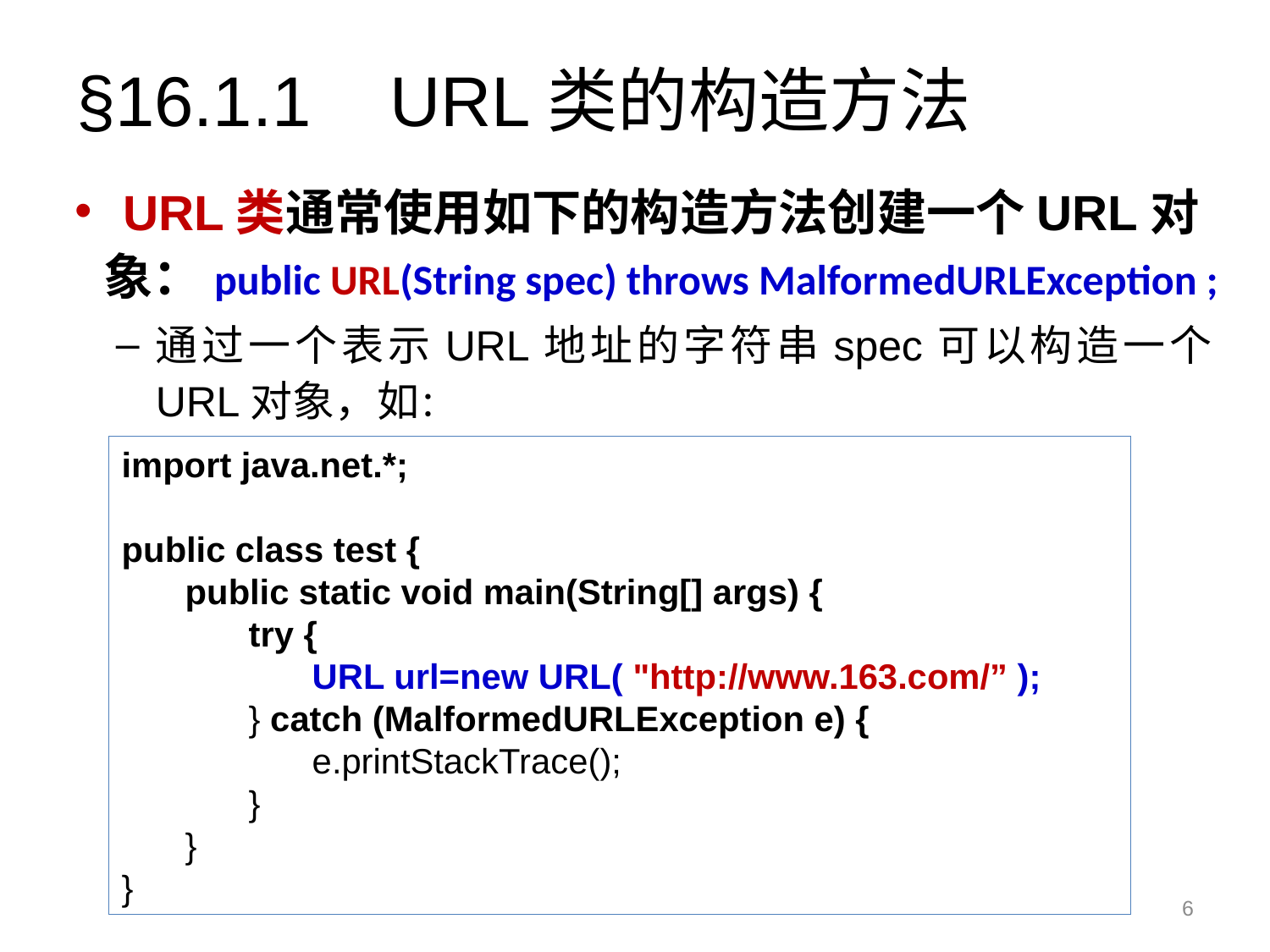

# §16.1.1    URL类的构造方法
URL类通常使用如下的构造方法创建一个URL对象：public URL(String spec) throws MalformedURLException ;
通过一个表示URL地址的字符串spec可以构造一个URL对象，如：

import java.net.*;

public class test {
public static void main(String[] args) {
try {
URL url=new URL( "http://www.163.com/” );
} catch (MalformedURLException e) {
e.printStackTrace();
}
}
}
6